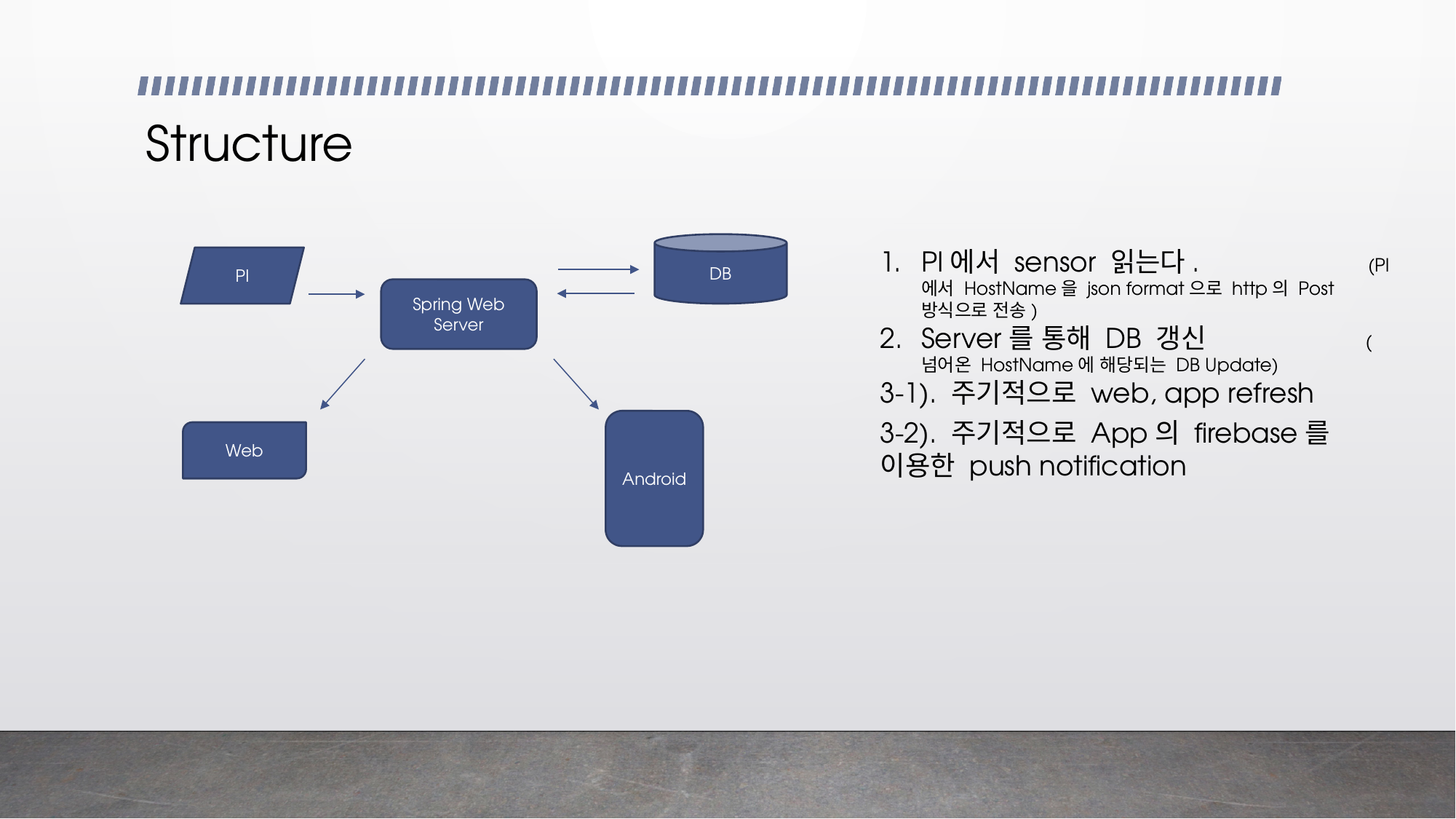

# Structure
DB
PI에서 sensor 읽는다.                      (PI에서 HostName을 json format으로 http의 Post 방식으로 전송)
Server를 통해 DB 갱신                    (넘어온 HostName에 해당되는 DB Update)
3-1). 주기적으로 web, app refresh

3-2). 주기적으로 App의 firebase를 이용한 push notification
PI
Spring Web Server
Android
Web